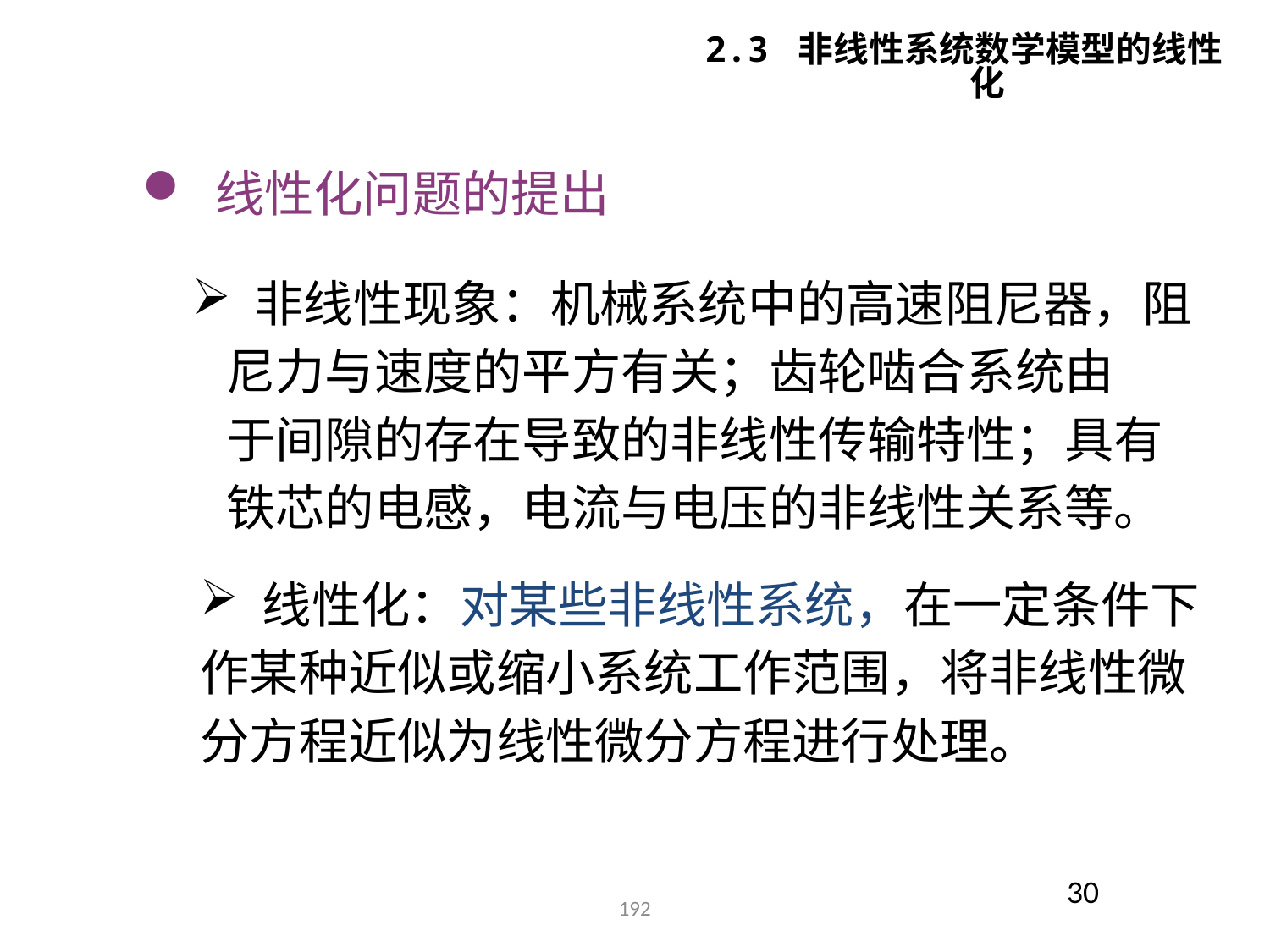

2.3 非线性系统数学模型的线性化
 线性化问题的提出
 非线性现象：机械系统中的高速阻尼器，阻
  尼力与速度的平方有关；齿轮啮合系统由
  于间隙的存在导致的非线性传输特性；具有
  铁芯的电感，电流与电压的非线性关系等。
 线性化：对某些非线性系统，在一定条件下作某种近似或缩小系统工作范围，将非线性微分方程近似为线性微分方程进行处理。
30
192